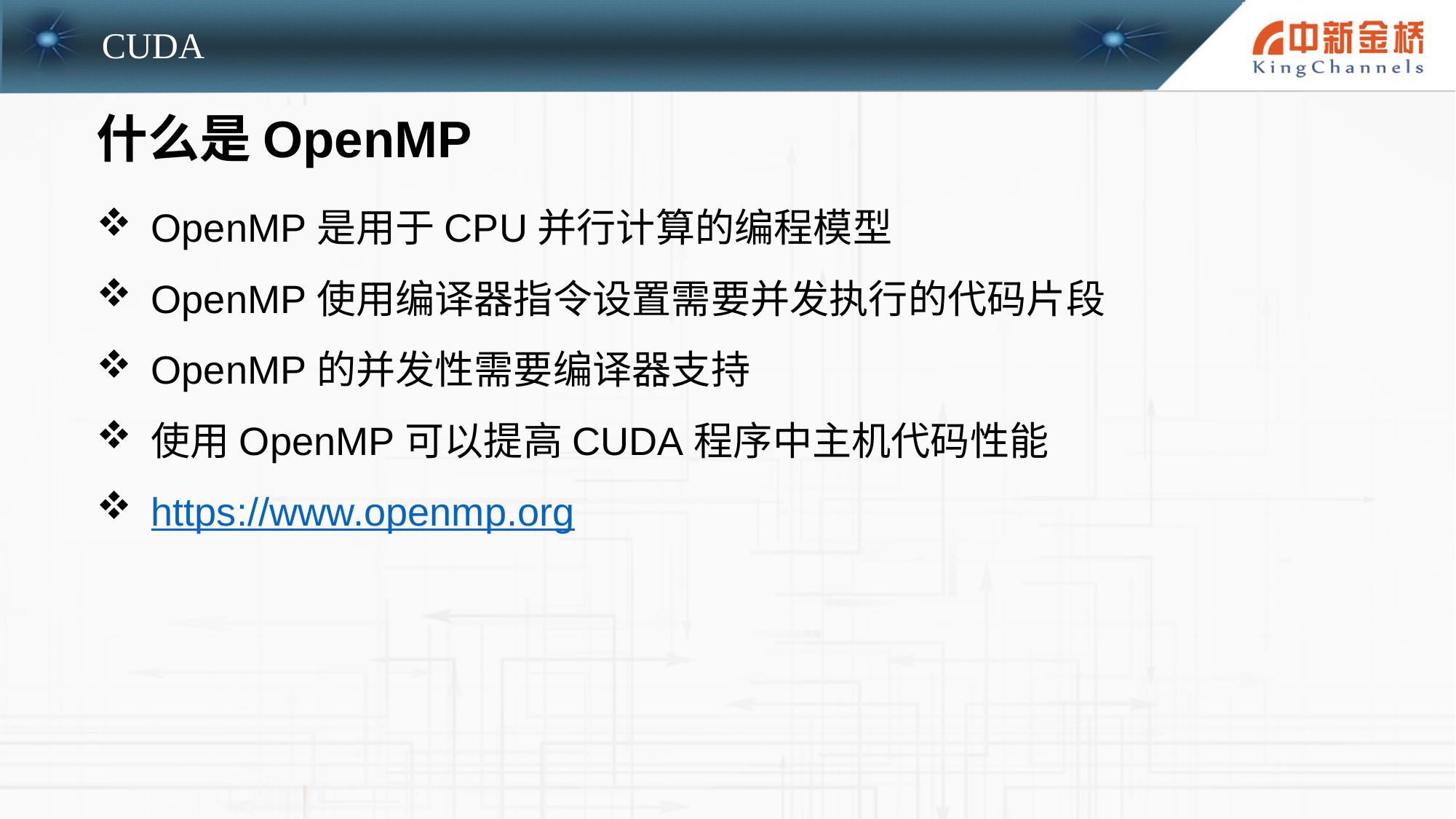

什么是OpenMP
OpenMP是用于CPU并行计算的编程模型
OpenMP使用编译器指令设置需要并发执行的代码片段
OpenMP的并发性需要编译器支持
使用OpenMP可以提高CUDA程序中主机代码性能
https://www.openmp.org